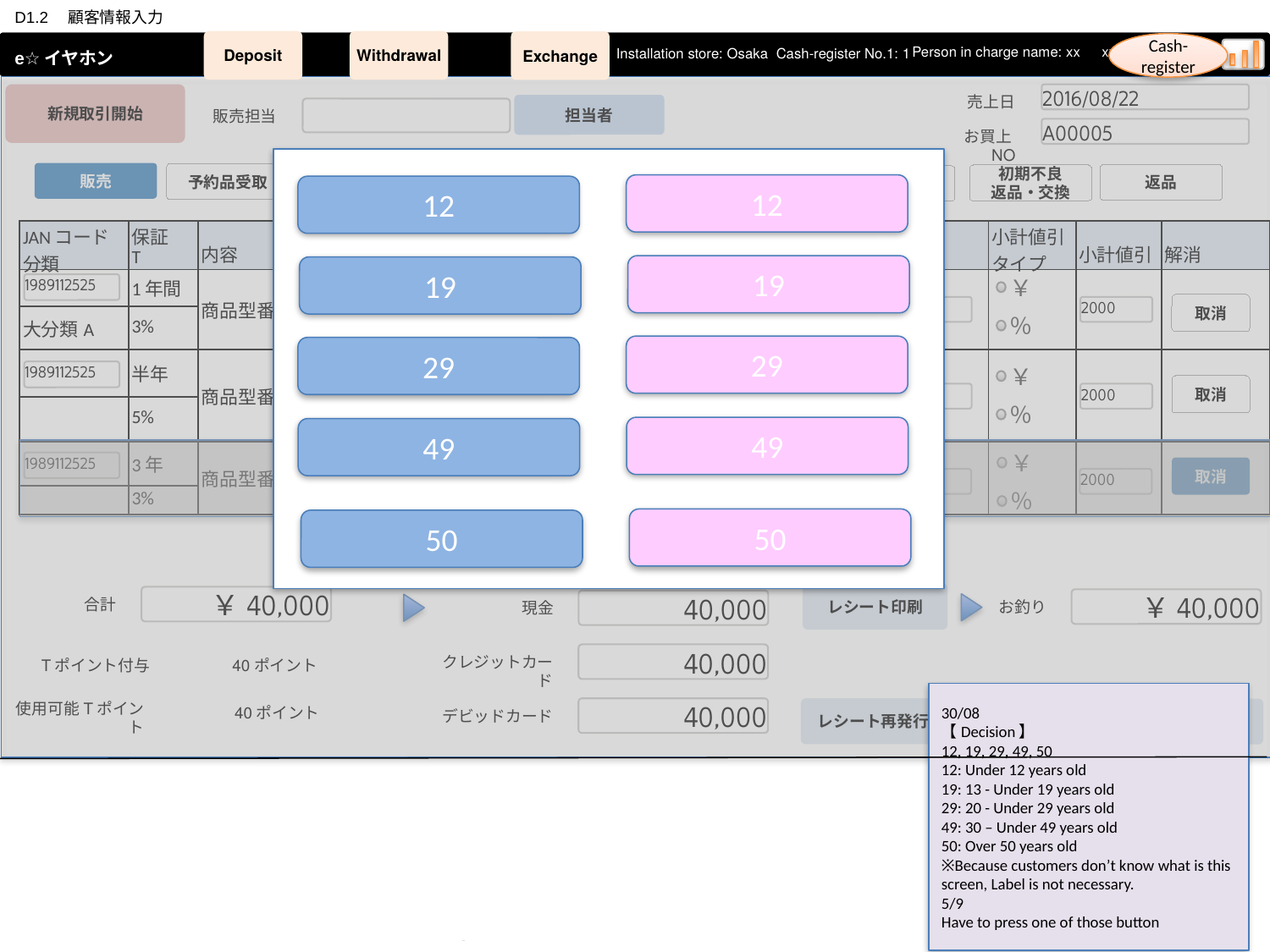

D1.2　顧客情報入力
Withdrawal
Deposit
Exchange
  e☆イヤホン
  e☆イヤホン
Cash-register
Person in charge name: xx　xx
Cash-register No.1: 1
Installation store: Osaka
設置店舗:大阪
レジ番号:1
担当者名:xx　xx

新規取引開始
2016/08/22
売上日
担当者

販売担当
A00005
お買上NO

販売
予約品受取
取置品受取
返品
予約金入金
初期不良
返品・交換
買取
自社修理
メーカー修理
12
19
29
49
50
12
19
29
49
50
| JANコード 分類 | 保証 T | 内容 | 単価 | 値引き タイプ | 値引 | 数 | 小計 | 小計値引 タイプ | 小計値引 | 解消 |
| --- | --- | --- | --- | --- | --- | --- | --- | --- | --- | --- |
|  | 1年間 | 商品型番　商品名 | \ |  |  |  |  |  |  |  |
| 大分類A | 3% |  |  |  |  |  |  |  |  |  |
|  | 半年 | 商品型番　商品名 | \ |  |  | 2 |  |  |  |  |
|  | 5% |  |  |  |  |  |  |  |  |  |
|  | 3年 | 商品型番　商品名 | \ |  |  | 5 |  |  |  |  |
|  | 3% |  |  |  |  |  |  |  |  |  |
￥

1989112525
￥

%

取消
取消
取消
2000
2000
8
18000
2000
％

1989112525
￥

2000
2000
18000
2000
％

￥

1989112525
2000
2000
18000
2000
％

40,000
Tポイント使用
レシート印刷
￥40,000
合計
￥40,000
お釣り
40,000
現金

40,000
クレジットカード
Tポイント付与
40ポイント
使用可能Tポイント
40ポイント
30/08
【Decision】
12, 19, 29, 49, 50
12: Under 12 years old
19: 13 - Under 19 years old
29: 20 - Under 29 years old
49: 30 – Under 49 years old
50: Over 50 years old
※Because customers don’t know what is this screen, Label is not necessary.
5/9
Have to press one of those button
40,000
デビッドカード
レシート再発行
領収書印刷
保証書再発行

Copyright (C) 2015 Technologic Arts Inc. all right reserved.
4